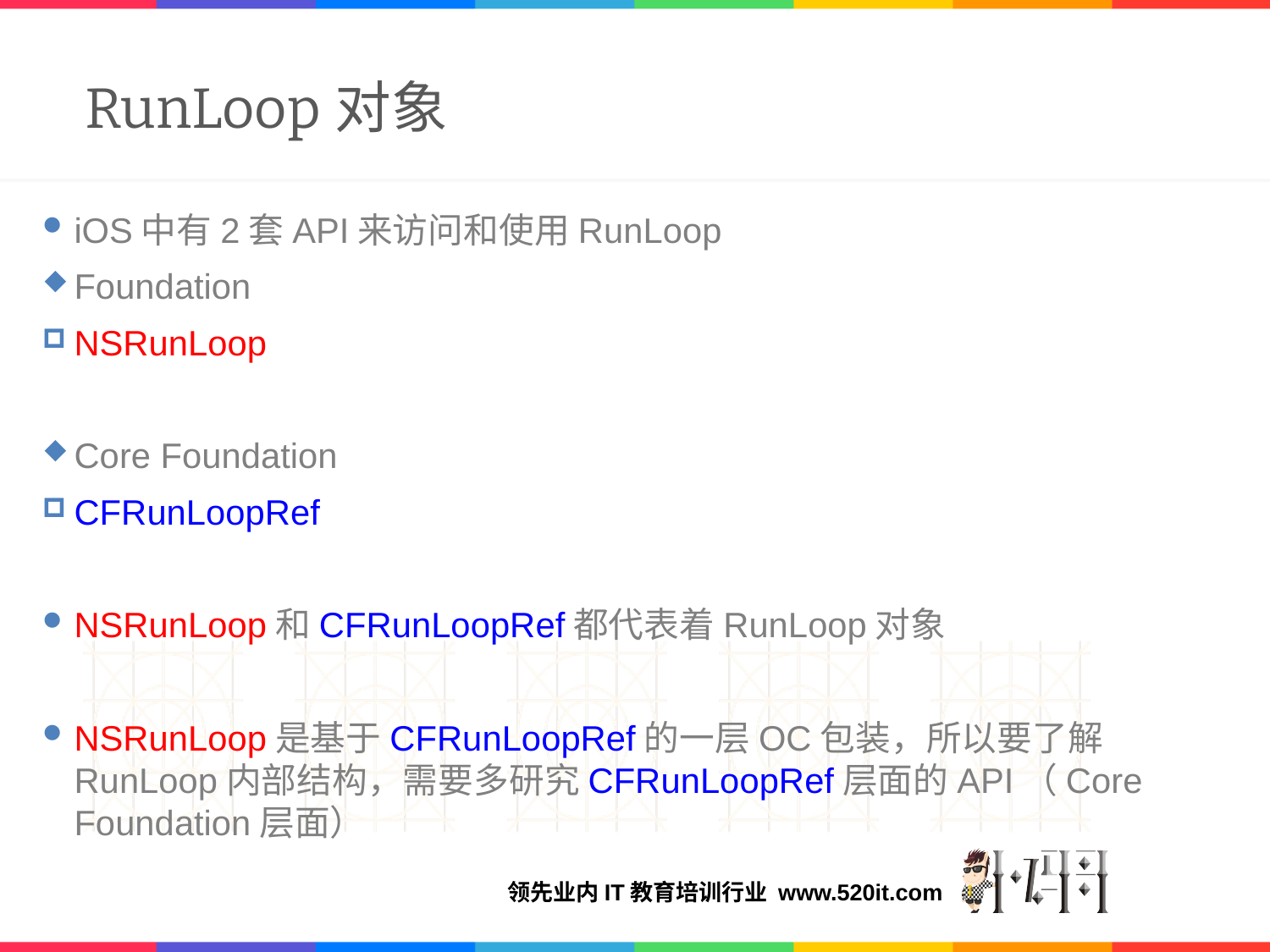

# RunLoop对象
iOS中有2套API来访问和使用RunLoop
Foundation
NSRunLoop

Core Foundation
CFRunLoopRef

NSRunLoop和CFRunLoopRef都代表着RunLoop对象

NSRunLoop是基于CFRunLoopRef的一层OC包装，所以要了解RunLoop内部结构，需要多研究CFRunLoopRef层面的API（Core Foundation层面）